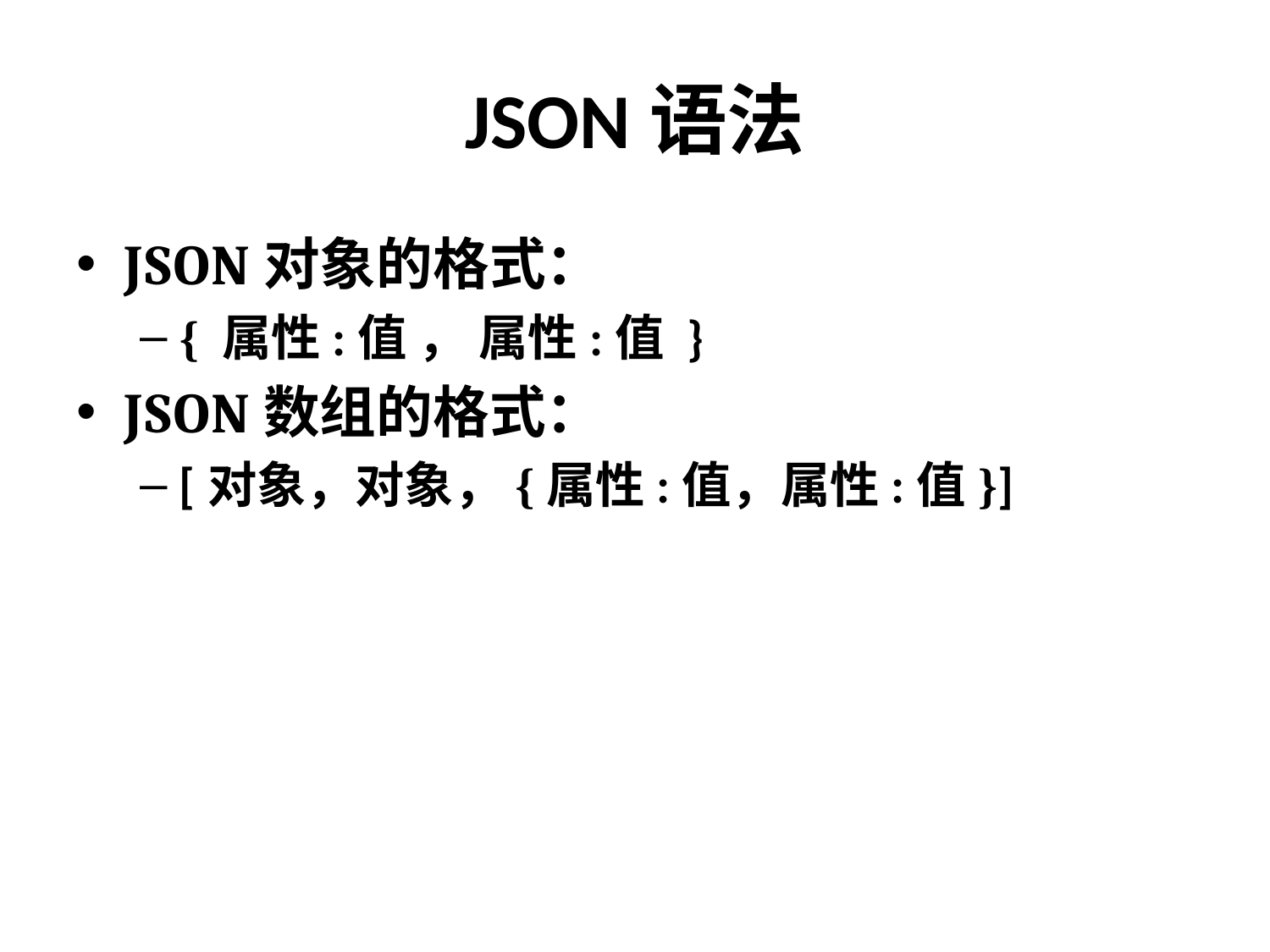

# JSON语法
JSON对象的格式：
{ 属性:值 ， 属性:值 }
JSON数组的格式：
[对象，对象，{属性:值，属性:值}]